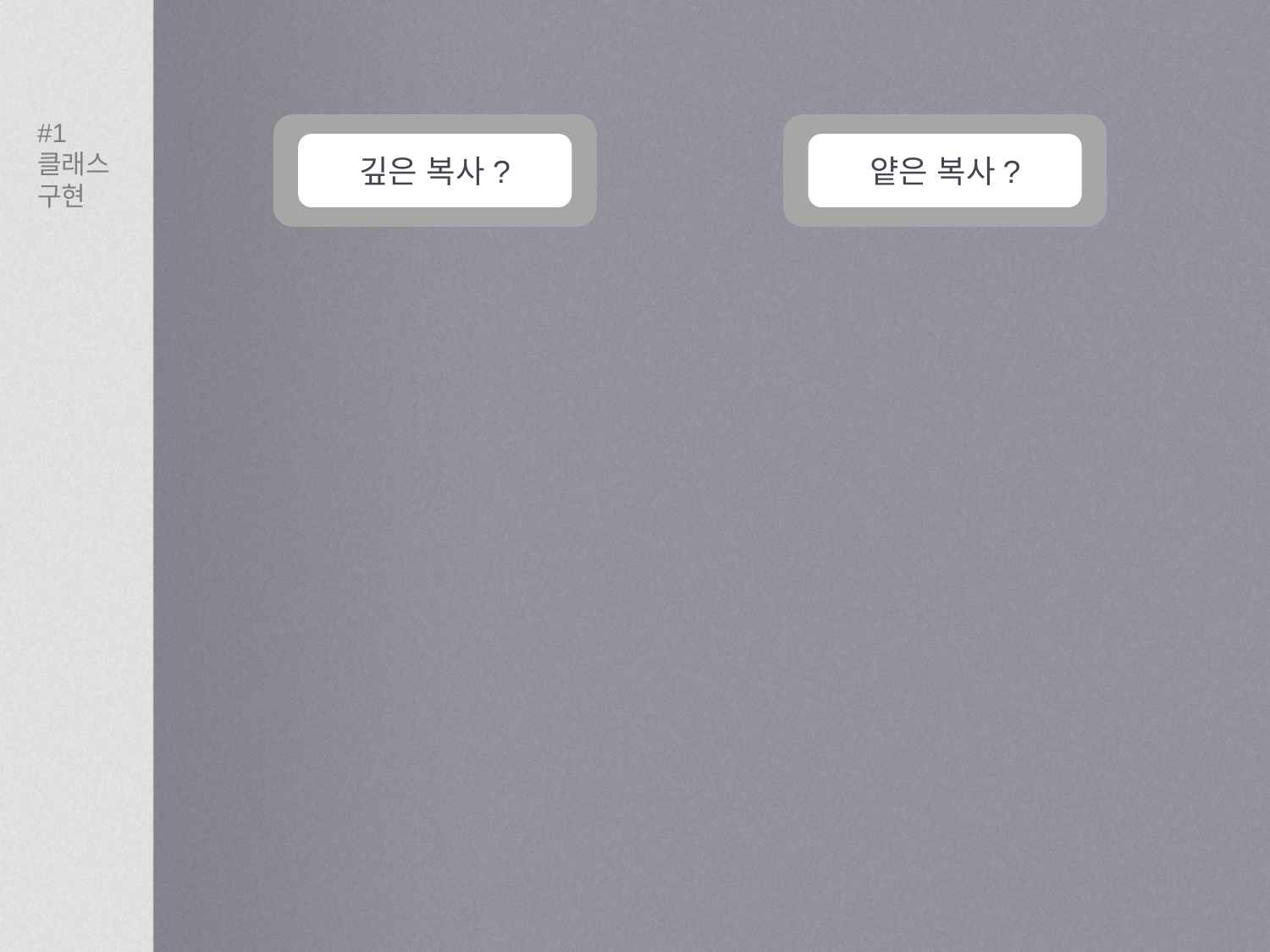

#1
클래스 구현

깊은 복사?
얕은 복사?